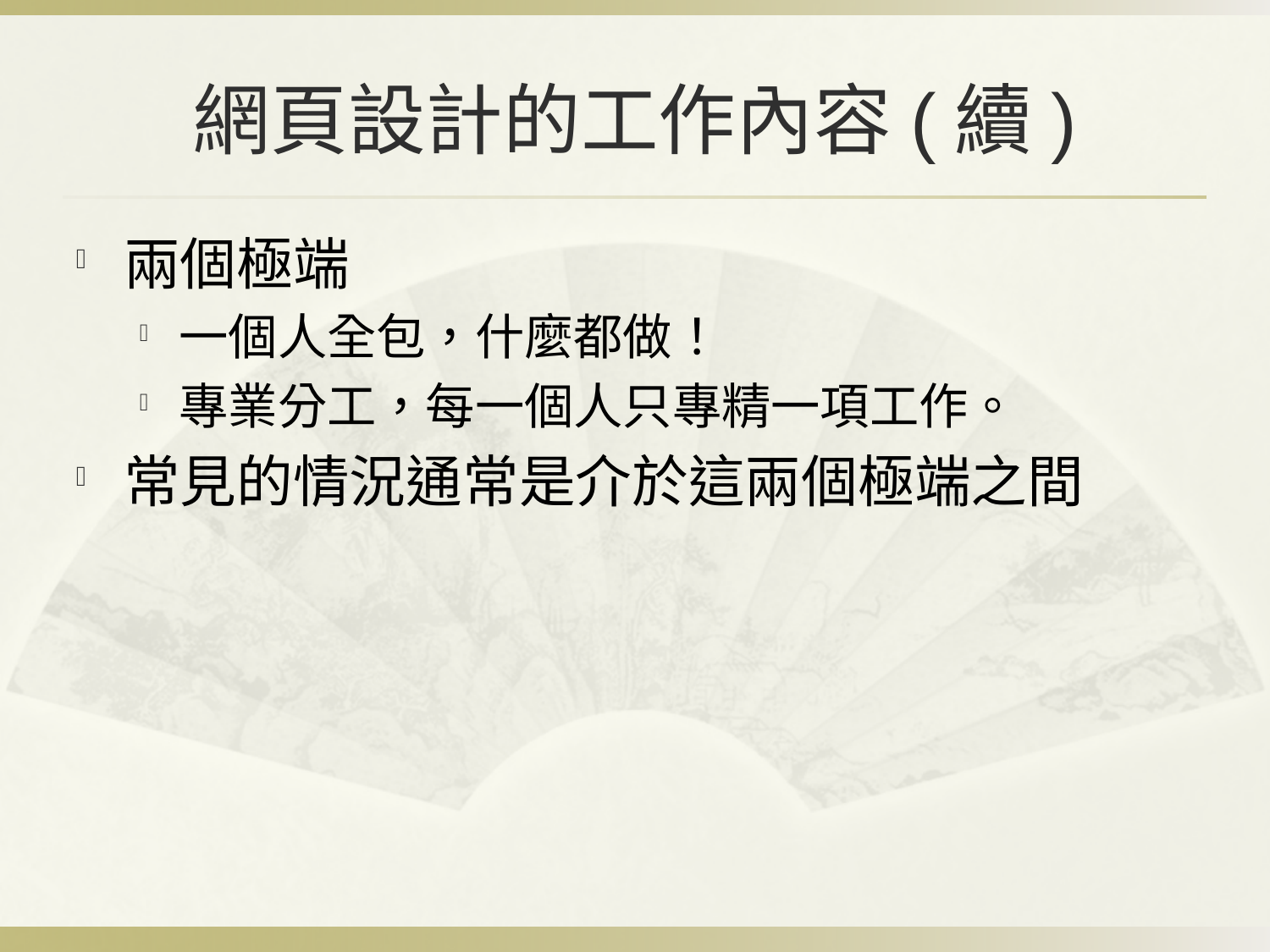

# 網頁設計的工作內容(續)
兩個極端
一個人全包，什麼都做！
專業分工，每一個人只專精一項工作。
常見的情況通常是介於這兩個極端之間